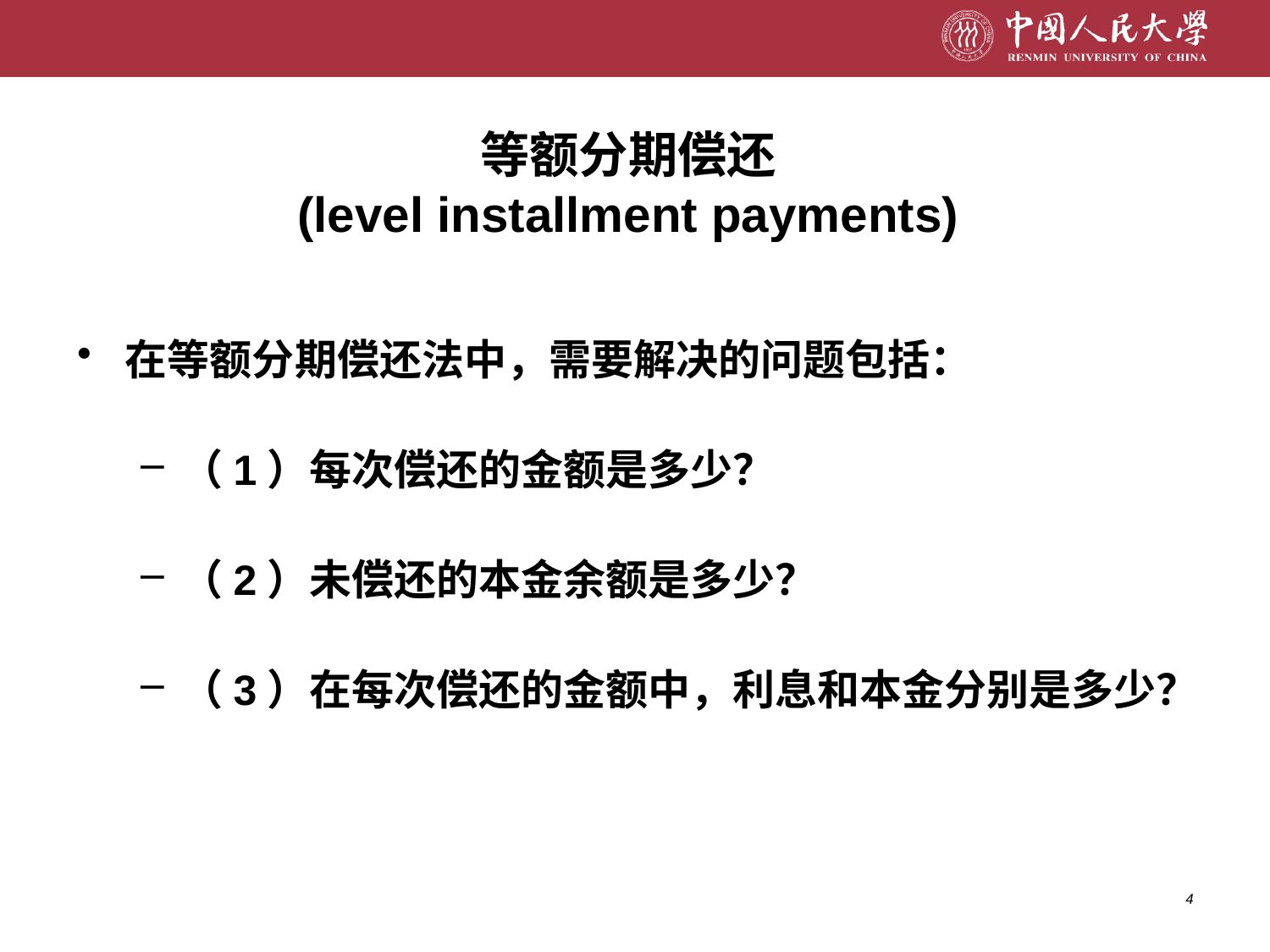

# 等额分期偿还 (level installment payments)
在等额分期偿还法中，需要解决的问题包括：
（1）每次偿还的金额是多少？
（2）未偿还的本金余额是多少？
（3）在每次偿还的金额中，利息和本金分别是多少？
4